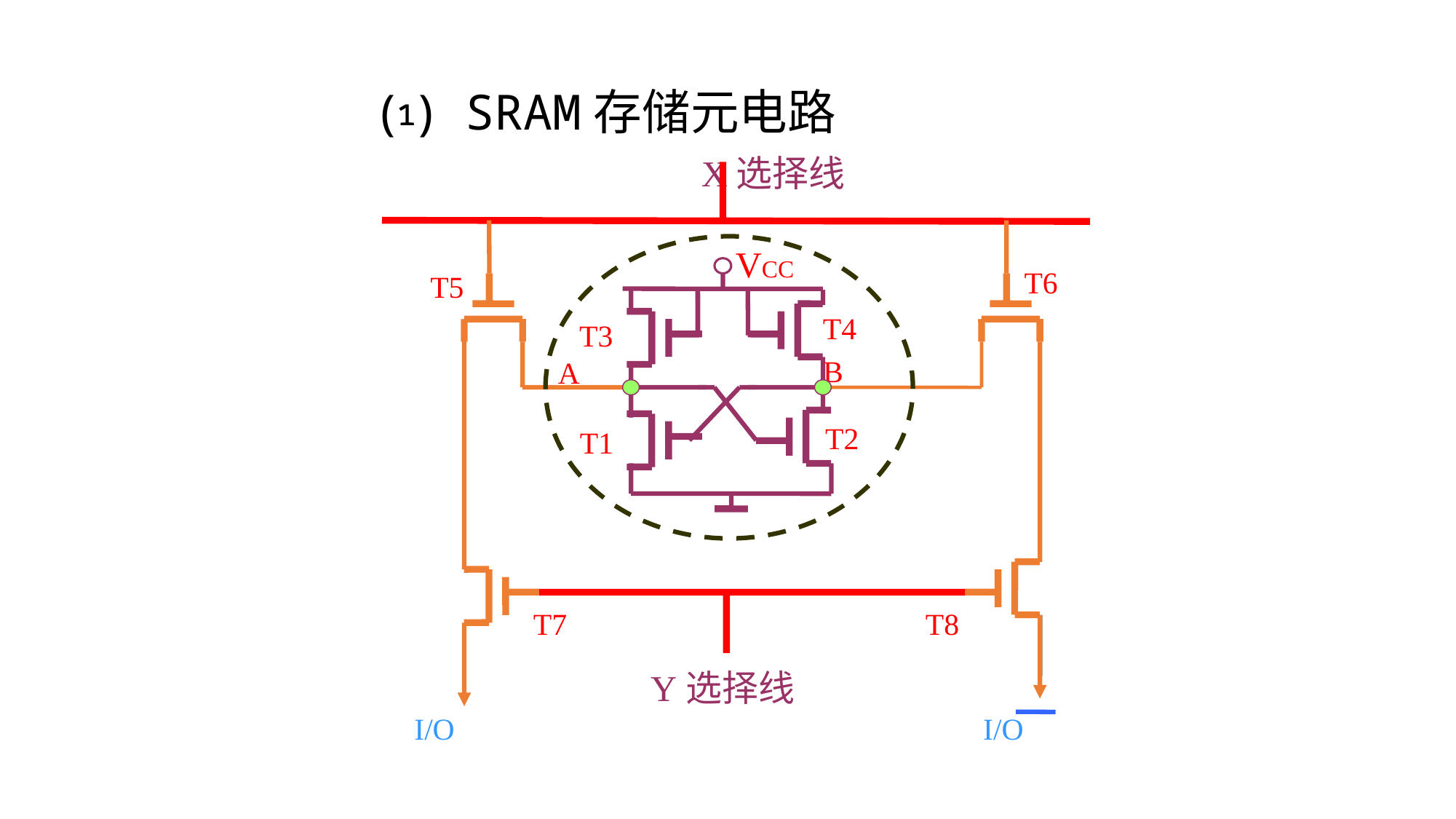

⑴ SRAM存储元电路
X选择线

VCC

T6
T5

T4
T3

B
A

T2
T1

T7
T8

Y选择线
I/O
I/O